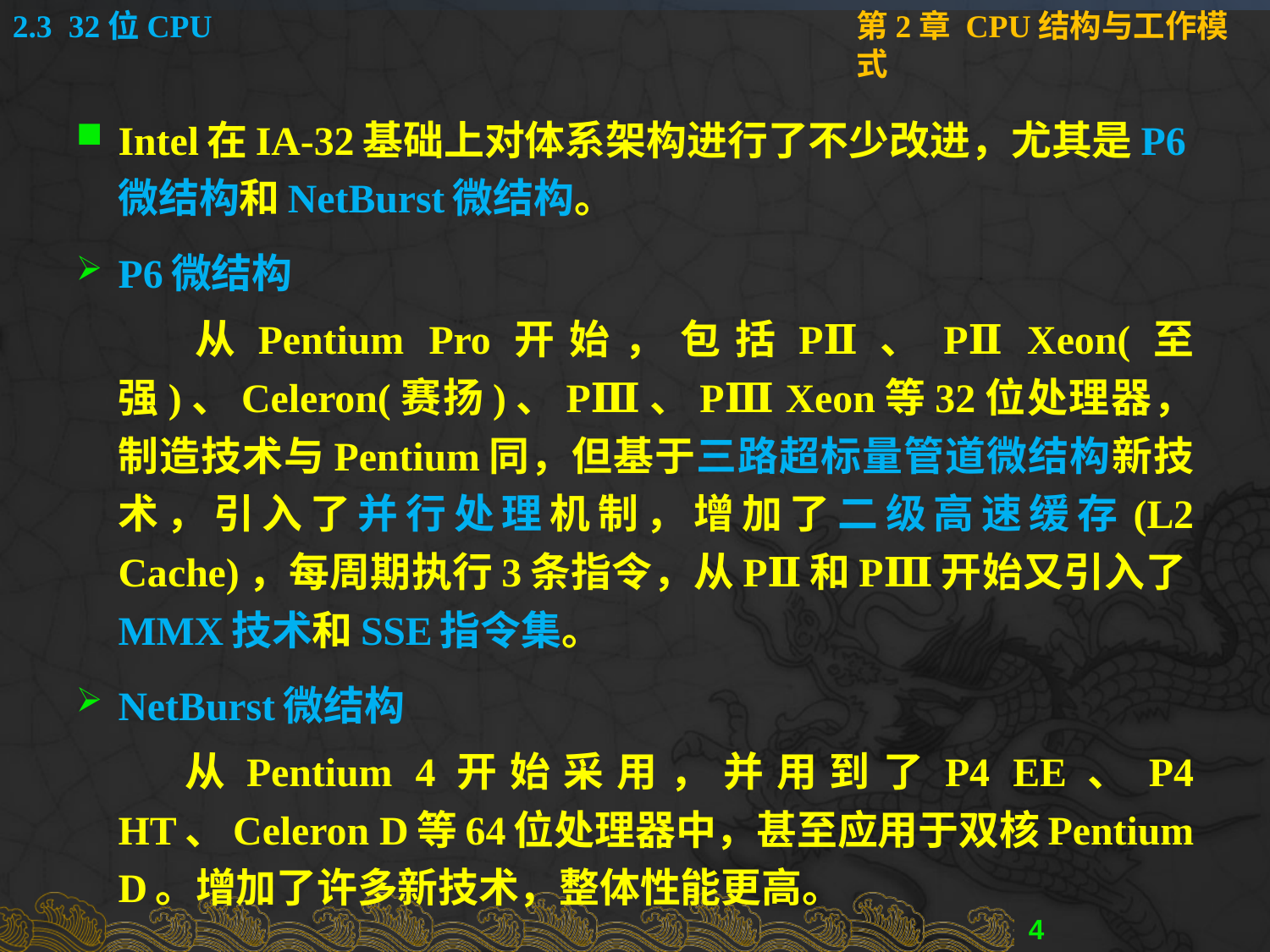

Intel在IA-32基础上对体系架构进行了不少改进，尤其是P6微结构和NetBurst微结构。
P6微结构
    从Pentium Pro开始，包括PⅡ、PⅡ Xeon(至强)、Celeron(赛扬)、PⅢ、PⅢ Xeon等32位处理器，制造技术与Pentium同，但基于三路超标量管道微结构新技术，引入了并行处理机制，增加了二级高速缓存(L2 Cache)，每周期执行3条指令，从PⅡ和PⅢ开始又引入了MMX技术和SSE指令集。
NetBurst微结构
    从Pentium 4开始采用，并用到了P4 EE、P4 HT、Celeron D等64位处理器中，甚至应用于双核Pentium D。增加了许多新技术，整体性能更高。